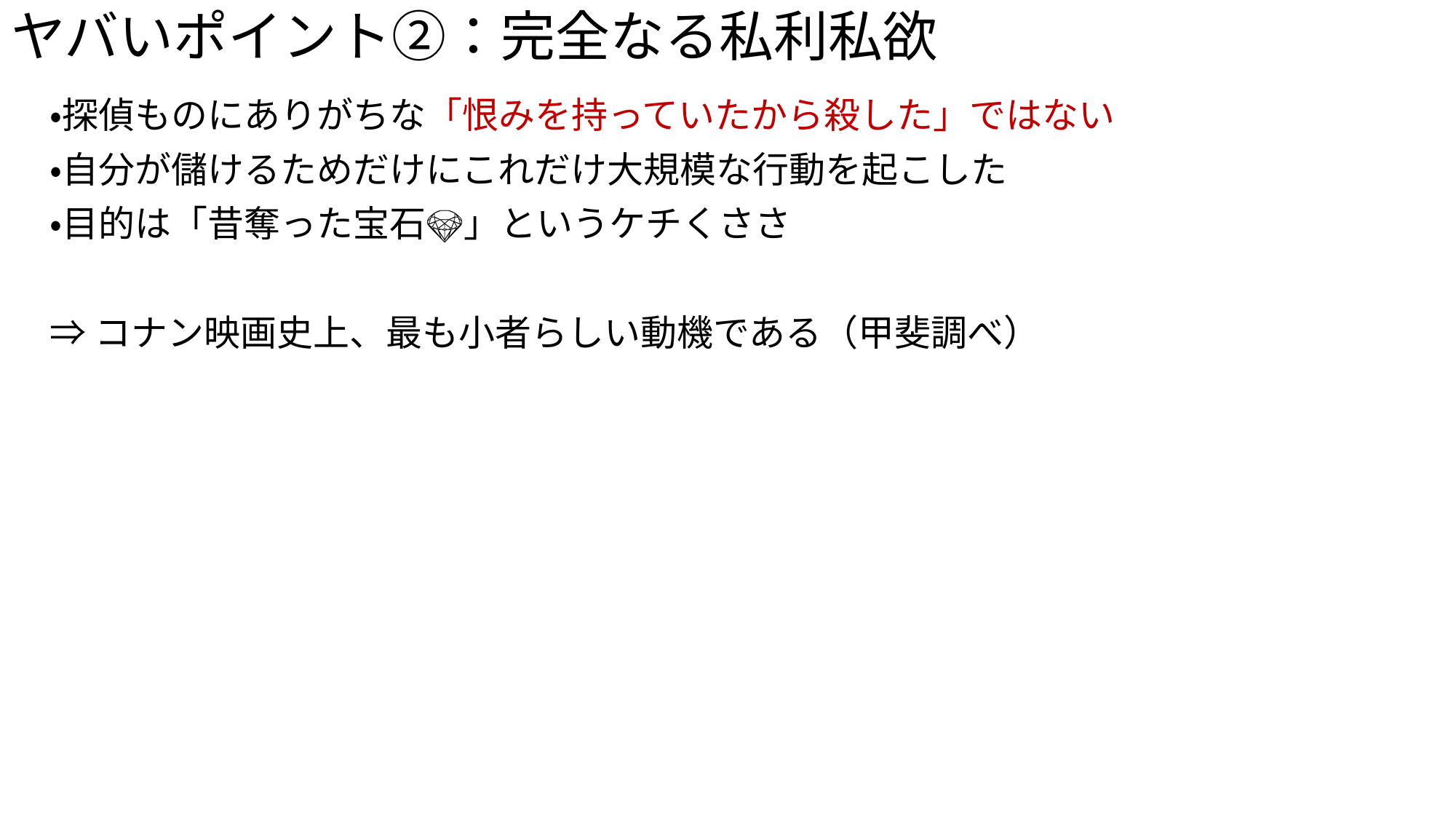

# ヤバいポイント②：完全なる私利私欲
・探偵ものにありがちな「恨みを持っていたから殺した」ではない
・自分が儲けるためだけにこれだけ大規模な行動を起こした
・目的は「昔奪った宝石💎」というケチくささ

⇒コナン映画史上、最も小者らしい動機である（甲斐調べ）